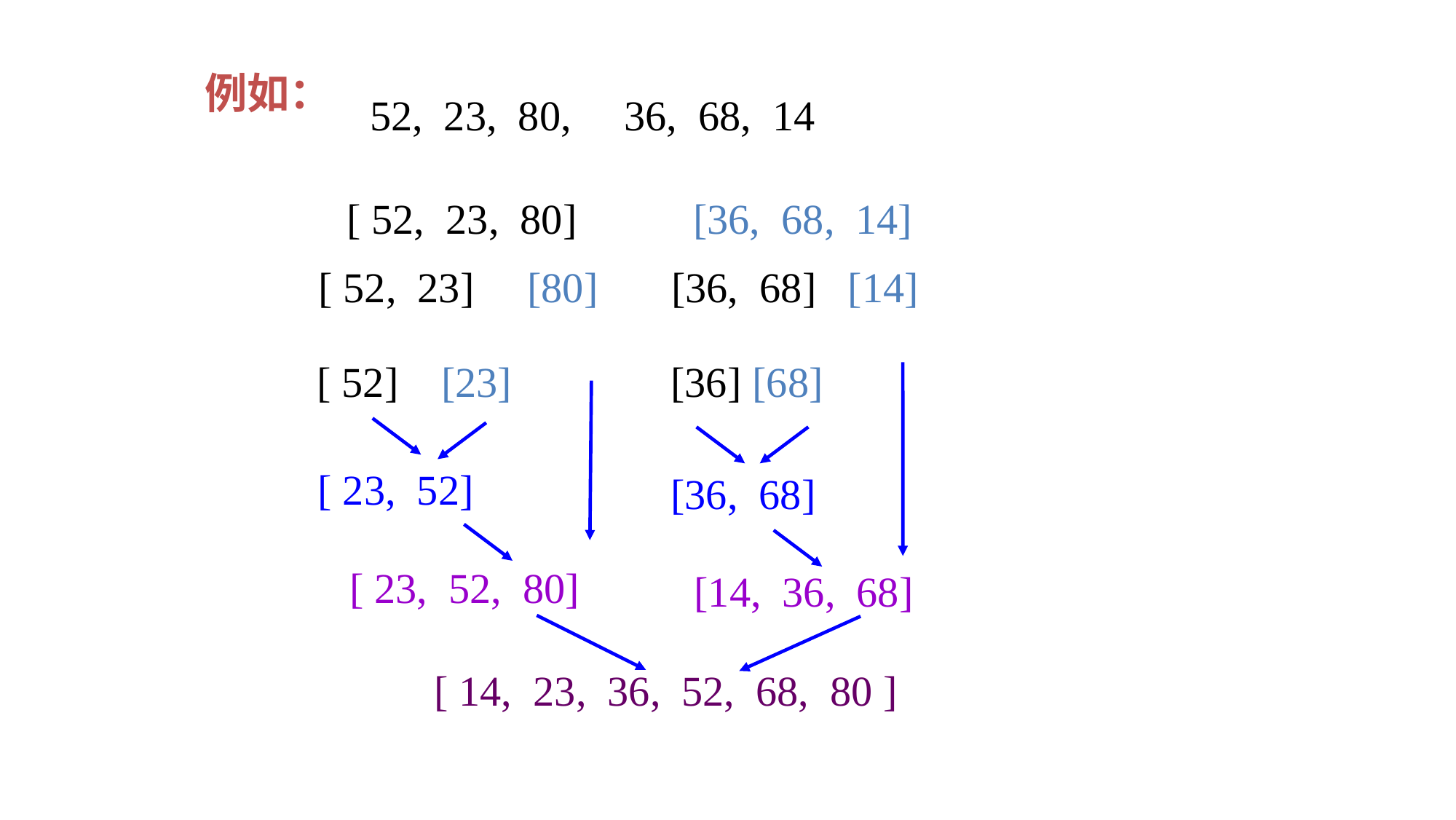

例如：
52,  23,  80,     36,  68,  14
  [ 52,  23,  80]           [36,  68,  14]
[ 52,  23]     [80]
[36,  68]   [14]
[23]
[36] [68]
[ 52]

[ 23,  52]
[36,  68]

[ 23,  52,  80]
[14,  36,  68]

[ 14,  23,  36,  52,  68,  80 ]